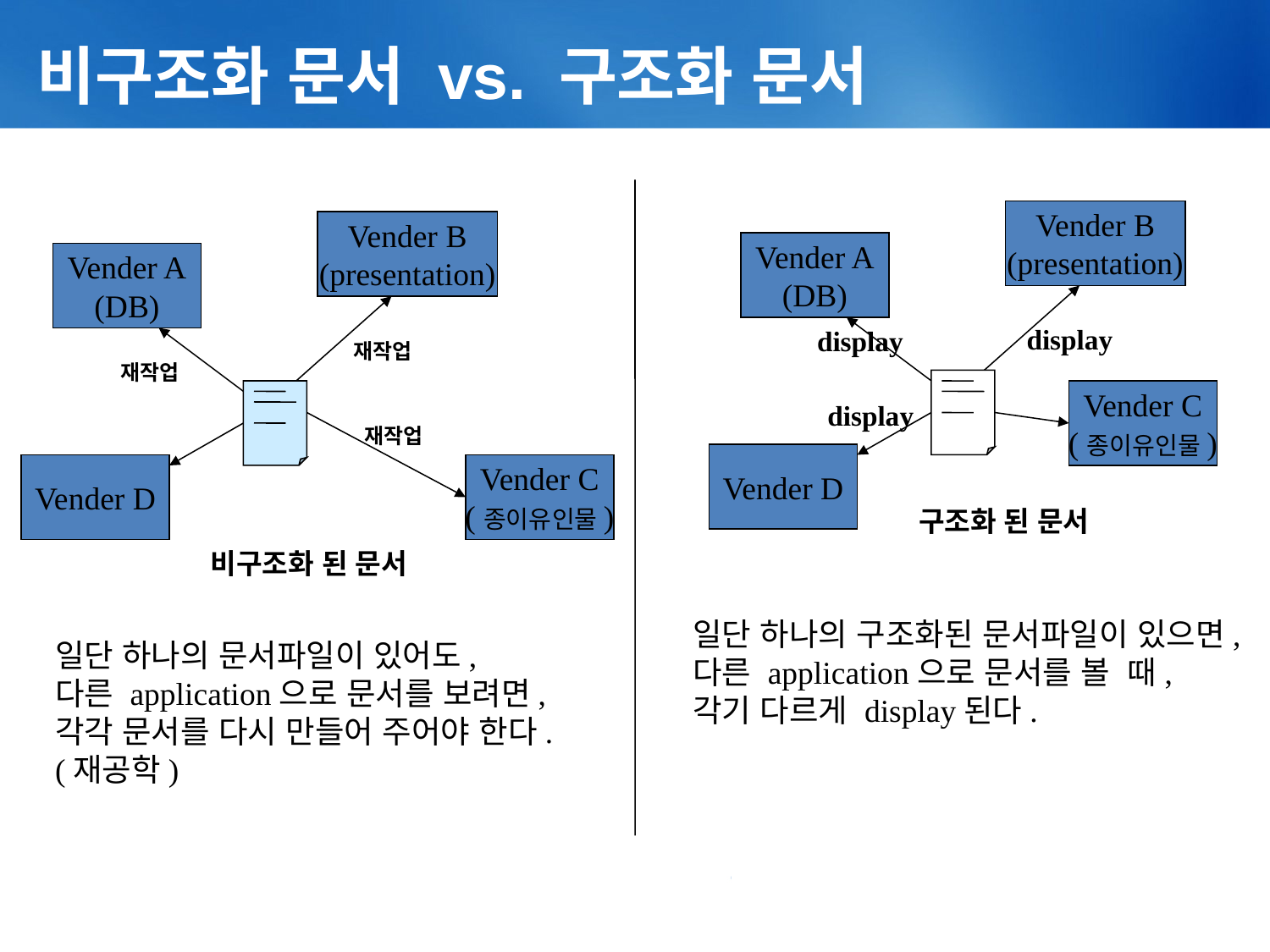

# 비구조화 문서 vs. 구조화 문서

Vender B
(presentation)
Vender B
(presentation)
Vender A
(DB)
Vender A
(DB)

display
display

재작업
재작업

Vender C
(종이유인물)

display

재작업

Vender D
Vender D
Vender C
(종이유인물)
구조화 된 문서
비구조화 된 문서
일단 하나의 구조화된 문서파일이 있으면,
다른 application으로 문서를 볼  때,
각기 다르게 display된다.
일단 하나의 문서파일이 있어도,
다른 application으로 문서를 보려면,
각각 문서를 다시 만들어 주어야 한다.
(재공학)